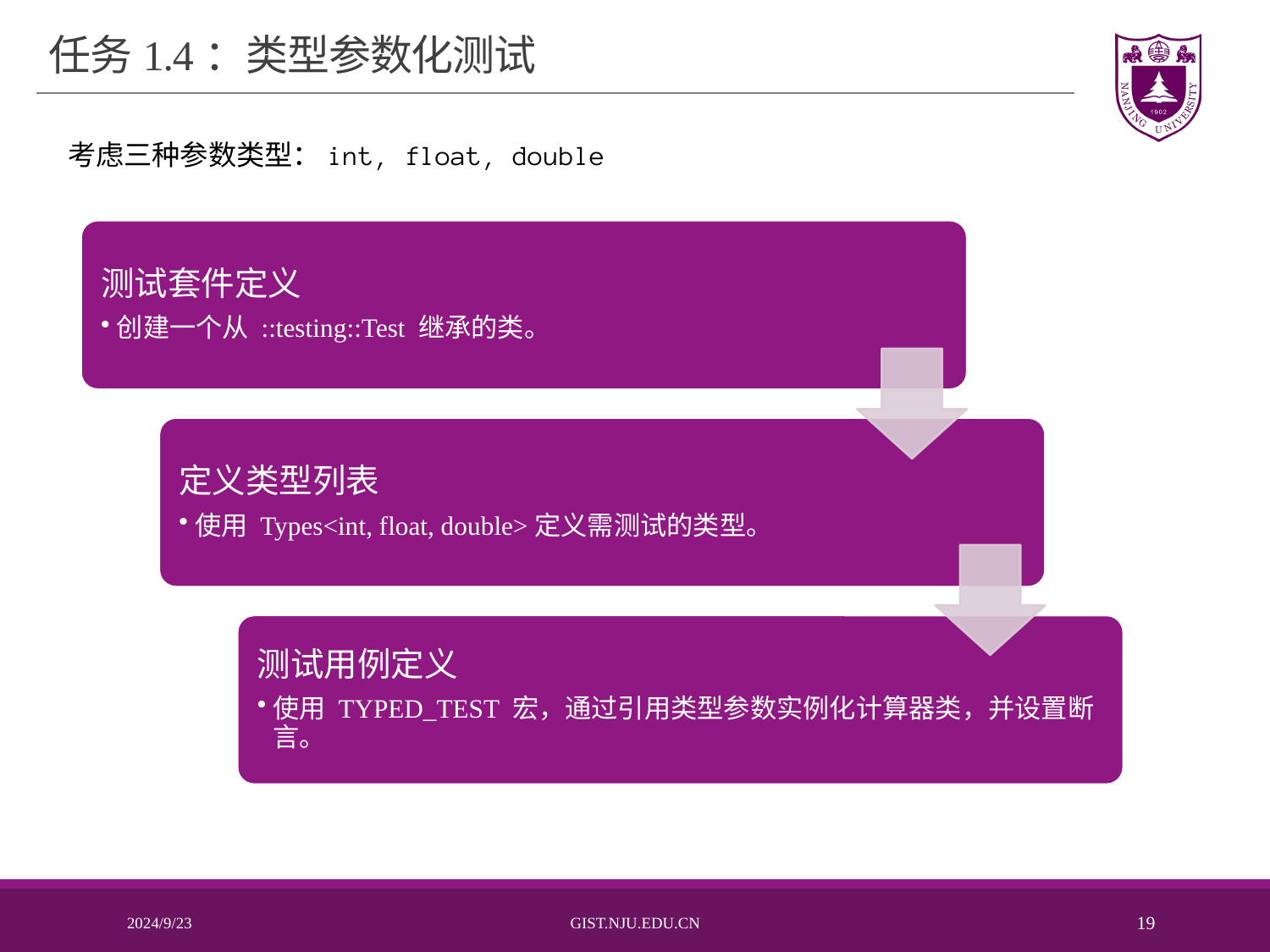

# 任务1.4：类型参数化测试
考虑三种参数类型：int, float, double

测试套件定义
创建一个从 ::testing::Test 继承的类。
定义类型列表
使用 Types<int, float, double>定义需测试的类型。
测试用例定义
使用 TYPED_TEST 宏，通过引用类型参数实例化计算器类，并设置断言。

//测试夹具定义
//测试用例定义
2024/9/23
Gist.nju.edu.cn
19